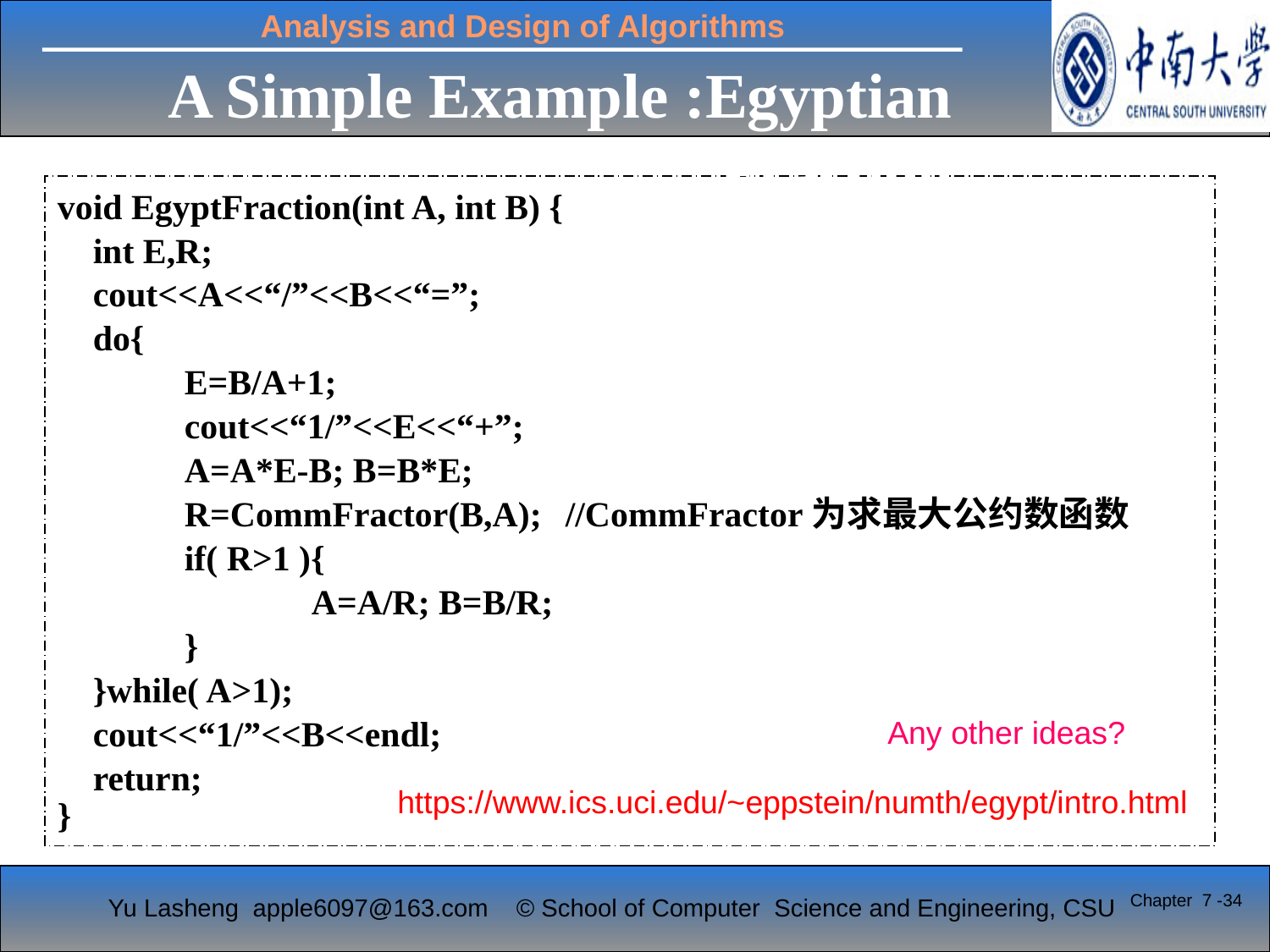

A Simple Example :Egyptian Fraction
void EgyptFraction(int A, int B) {
    int E,R;
    cout<<A<<“/”<<B<<“=”;
    do{
	E=B/A+1;
	cout<<“1/”<<E<<“+”;
	A=A*E-B; B=B*E;
	R=CommFractor(B,A);	//CommFractor为求最大公约数函数
	if( R>1 ){
		A=A/R; B=B/R;
	}
    }while( A>1);
    cout<<“1/”<<B<<endl;
    return;
}
Any other ideas?
https://www.ics.uci.edu/~eppstein/numth/egypt/intro.html
Chapter  7 -34